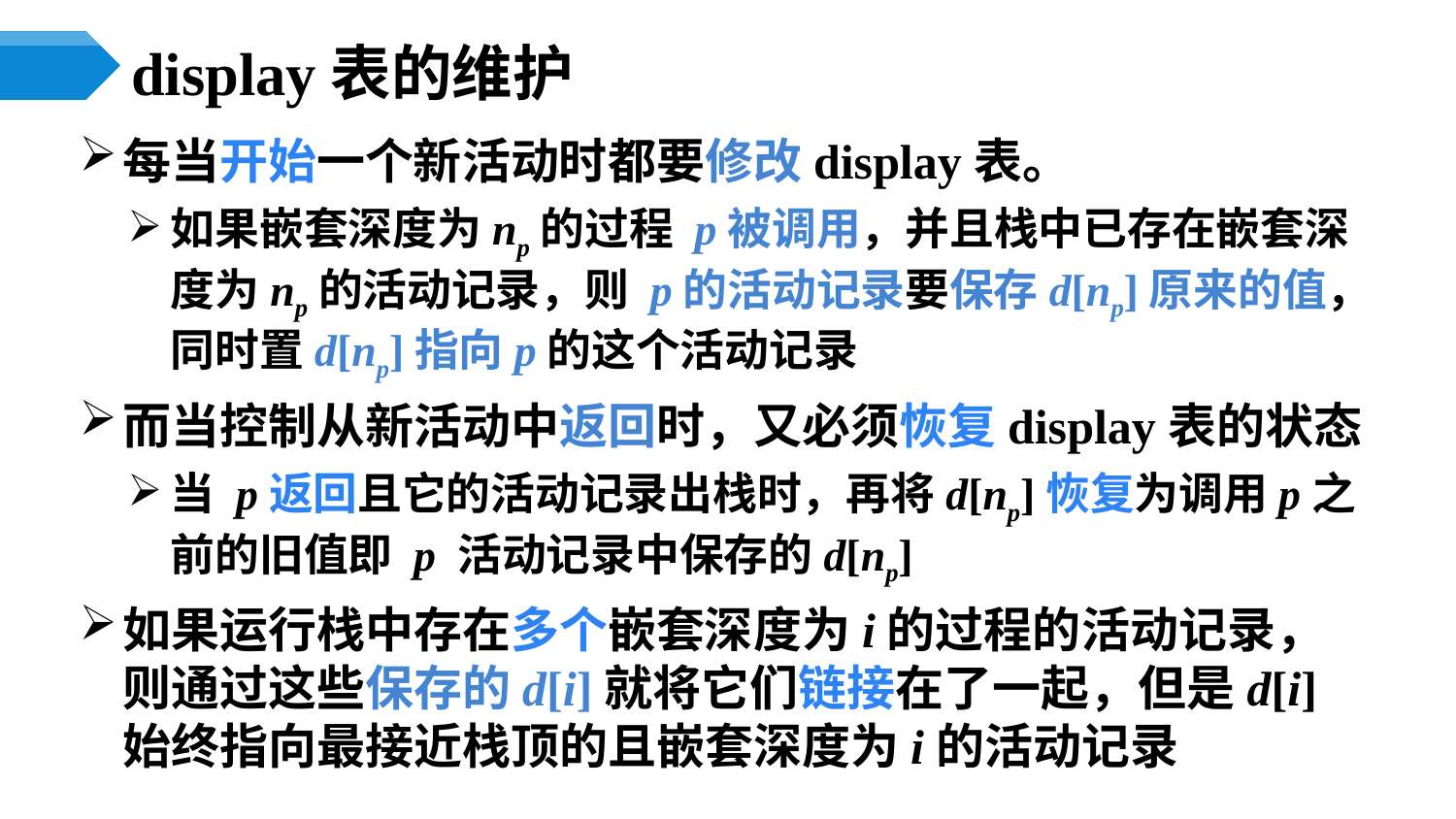

# display表的维护
每当开始一个新活动时都要修改display表。
如果嵌套深度为np的过程 p被调用，并且栈中已存在嵌套深度为np的活动记录，则 p的活动记录要保存d[np]原来的值，同时置d[np]指向p的这个活动记录
而当控制从新活动中返回时，又必须恢复display表的状态
当 p返回且它的活动记录出栈时，再将d[np]恢复为调用p之前的旧值即 p 活动记录中保存的d[np]
如果运行栈中存在多个嵌套深度为i的过程的活动记录，则通过这些保存的d[i]就将它们链接在了一起，但是d[i]始终指向最接近栈顶的且嵌套深度为i的活动记录